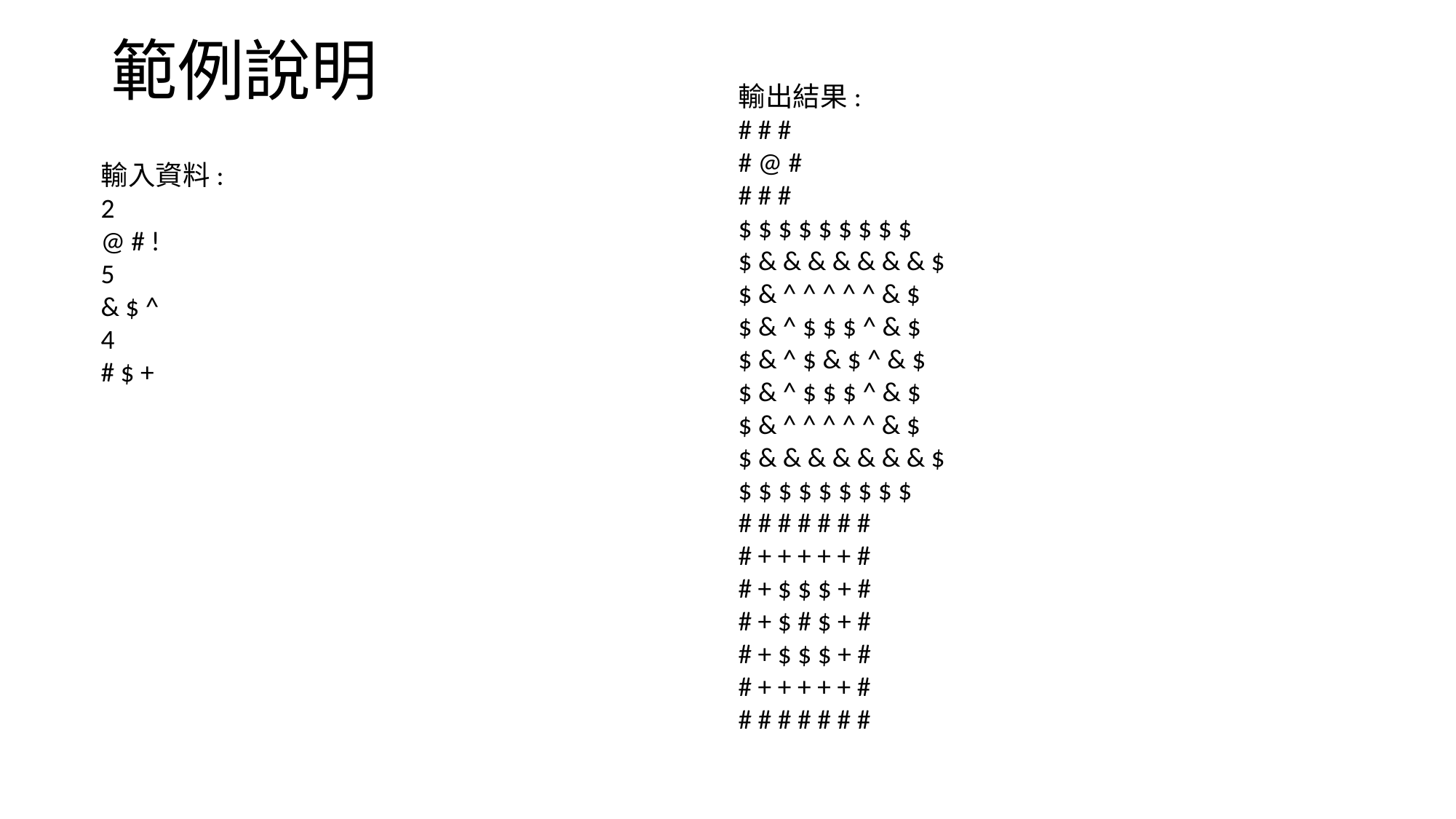

# 範例說明
輸出結果:
# # #
# @ #
# # #
$ $ $ $ $ $ $ $ $
$ & & & & & & & $
$ & ^ ^ ^ ^ ^ & $
$ & ^ $ $ $ ^ & $
$ & ^ $ & $ ^ & $
$ & ^ $ $ $ ^ & $
$ & ^ ^ ^ ^ ^ & $
$ & & & & & & & $
$ $ $ $ $ $ $ $ $
# # # # # # #
# + + + + + #
# + $ $ $ + #
# + $ # $ + #
# + $ $ $ + #
# + + + + + #
# # # # # # #
輸入資料:
2
@ # !
5
& $ ^
4
# $ +